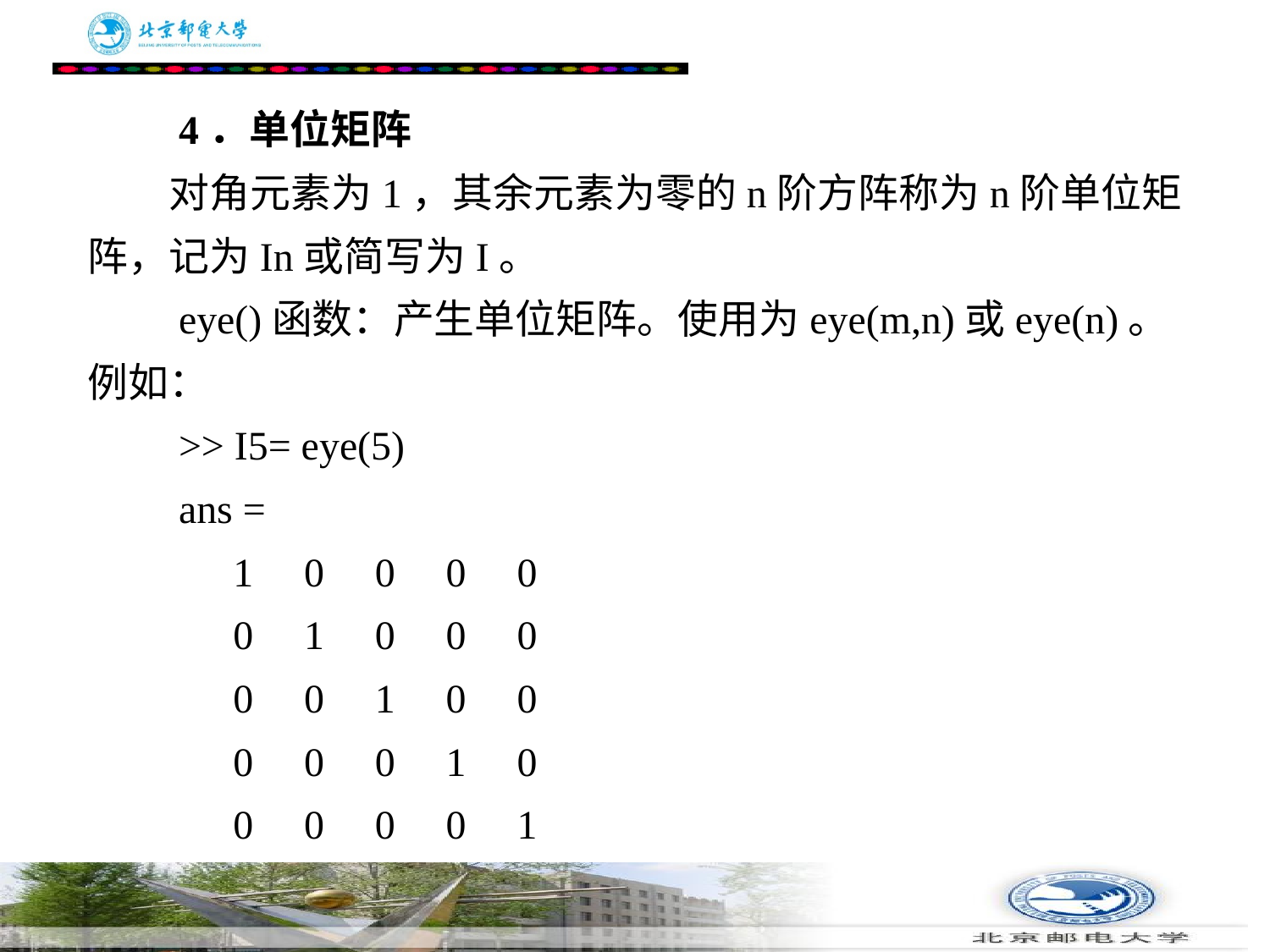

# 4．单位矩阵 　　对角元素为1，其余元素为零的n阶方阵称为n阶单位矩阵，记为In或简写为I。 　　eye()函数：产生单位矩阵。使用为eye(m,n)或eye(n)。例如： 　　>> I5= eye(5) 　　ans = 　　      1     0     0     0     0 　　      0     1     0     0     0 　　      0     0     1     0     0 　　      0     0     0     1     0 　　      0     0     0     0     1